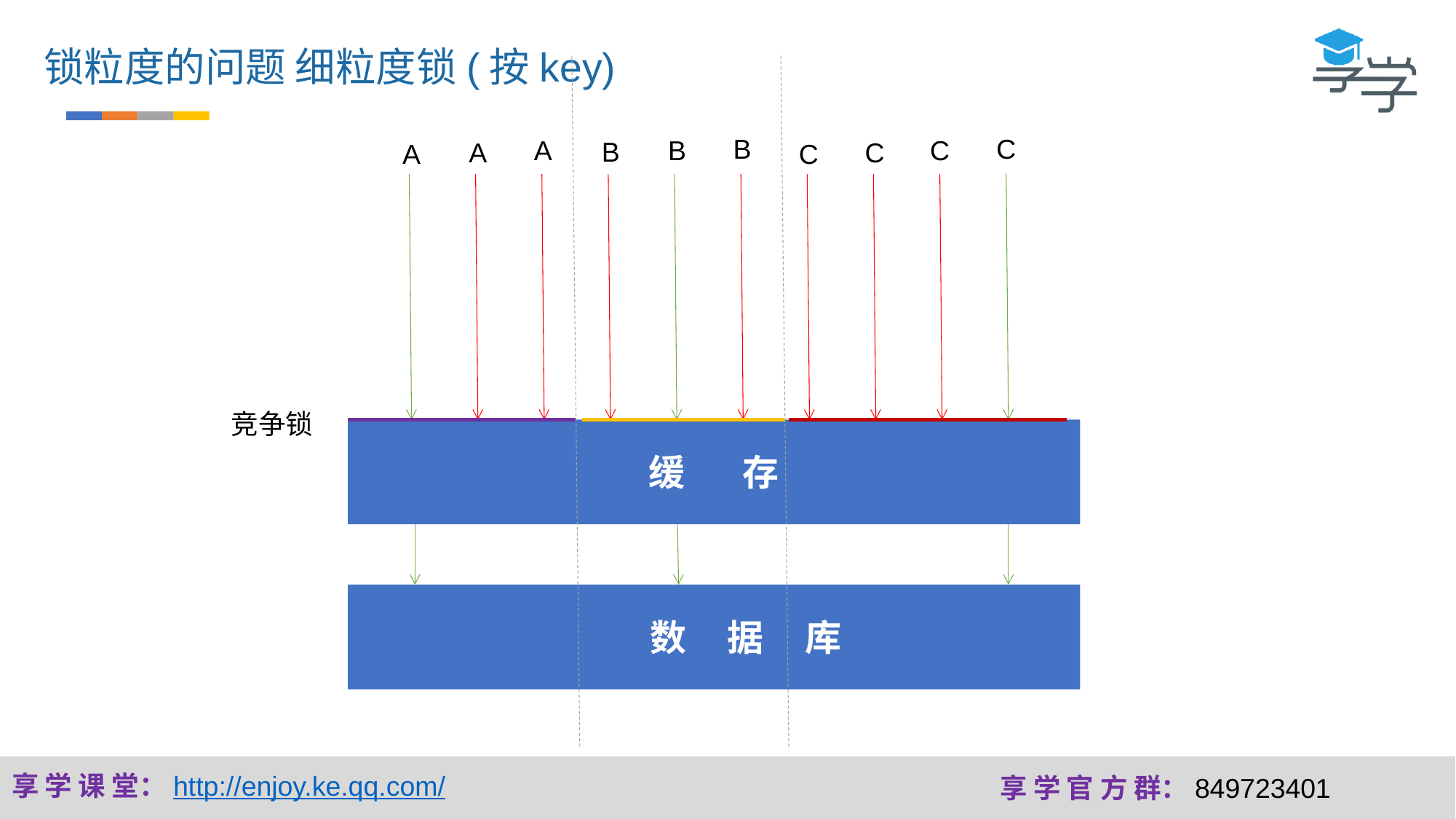

锁粒度的问题 细粒度锁(按key)

B
C
B
A
C
B
A
C
A
C
竞争锁

缓       存

数     据     库